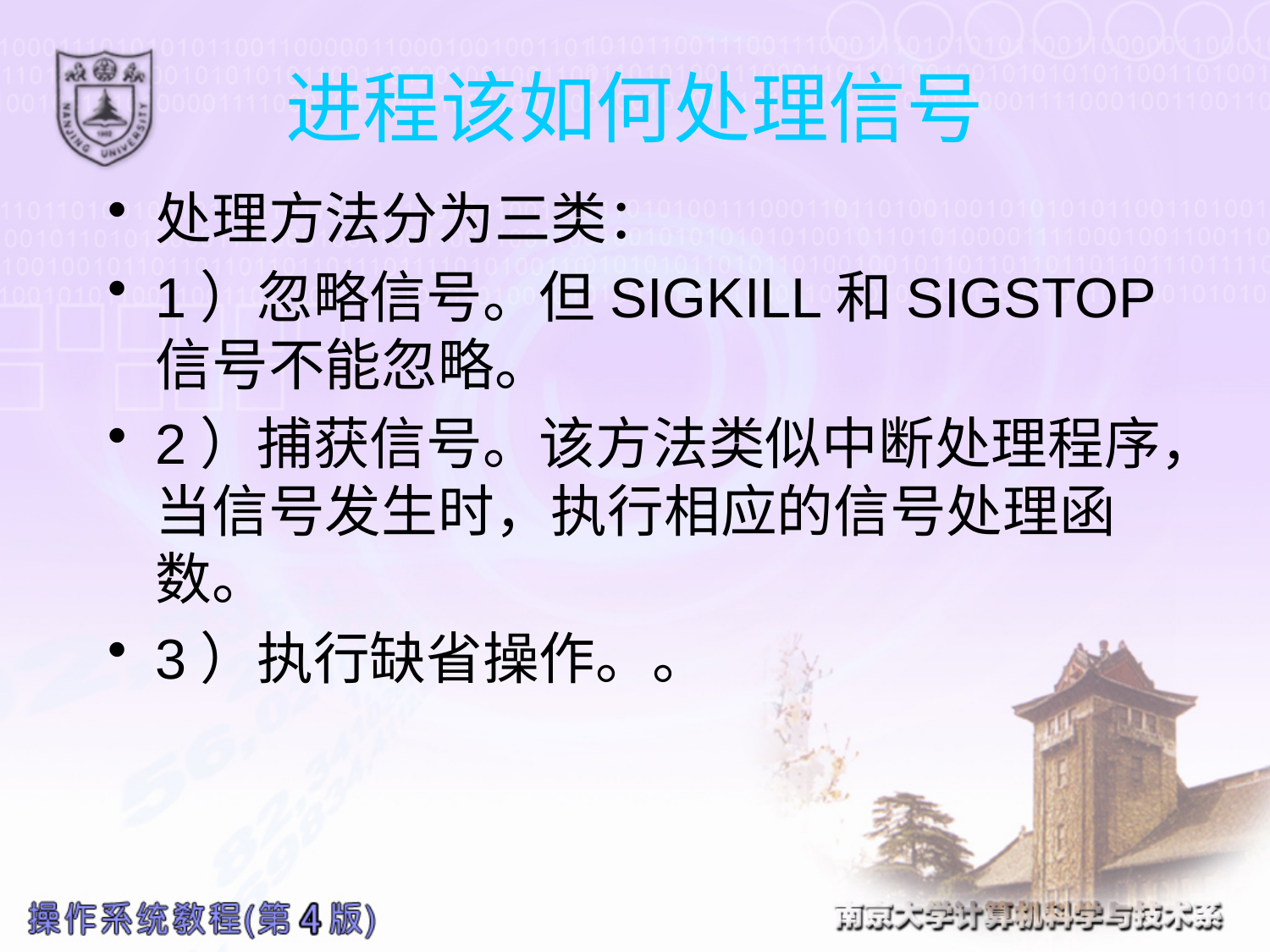

# 进程该如何处理信号
处理方法分为三类：
1）忽略信号。但SIGKILL和SIGSTOP信号不能忽略。
2）捕获信号。该方法类似中断处理程序，当信号发生时，执行相应的信号处理函数。
3）执行缺省操作。。